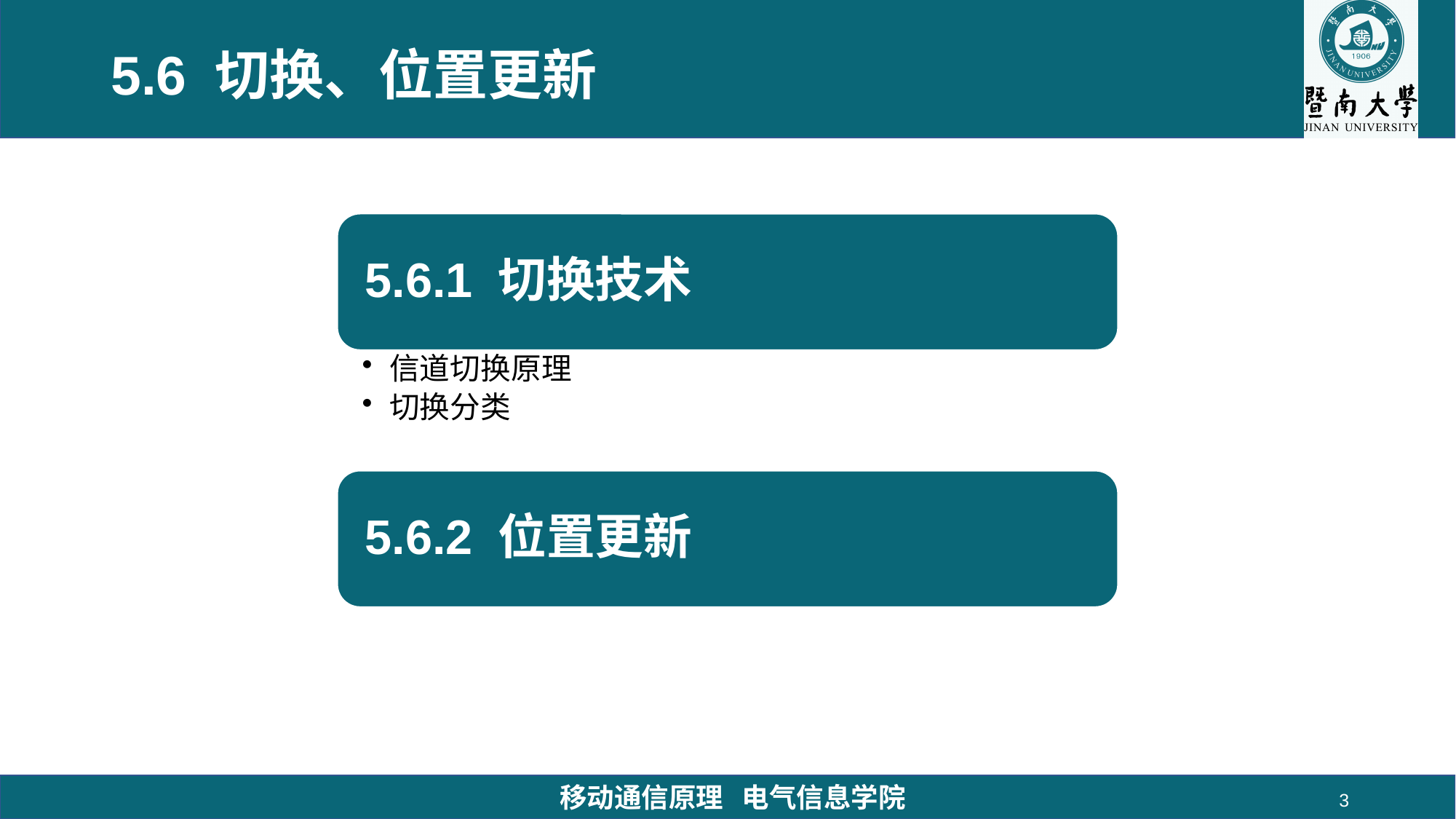

# 5.6 切换、位置更新
5.6.1 切换技术
信道切换原理
切换分类
5.6.2 位置更新

移动通信原理   电气信息学院
3